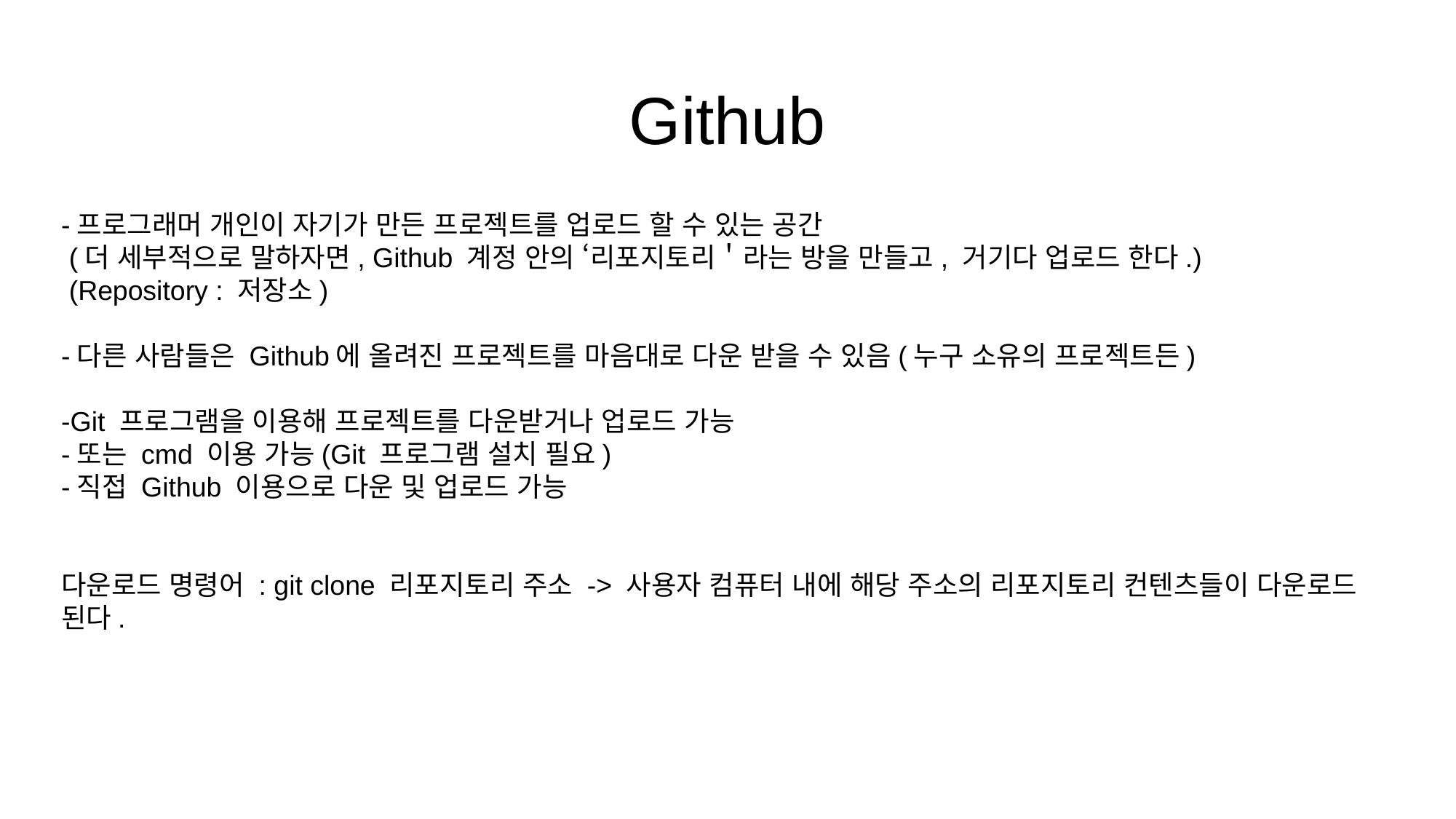

# Github
-프로그래머 개인이 자기가 만든 프로젝트를 업로드 할 수 있는 공간
 (더 세부적으로 말하자면, Github 계정 안의 ‘리포지토리＇라는 방을 만들고, 거기다 업로드 한다.)
 (Repository : 저장소)

-다른 사람들은 Github에 올려진 프로젝트를 마음대로 다운 받을 수 있음(누구 소유의 프로젝트든)

-Git 프로그램을 이용해 프로젝트를 다운받거나 업로드 가능
-또는 cmd 이용 가능(Git 프로그램 설치 필요)
-직접 Github 이용으로 다운 및 업로드 가능

다운로드 명령어 : git clone 리포지토리 주소 -> 사용자 컴퓨터 내에 해당 주소의 리포지토리 컨텐츠들이 다운로드 된다.